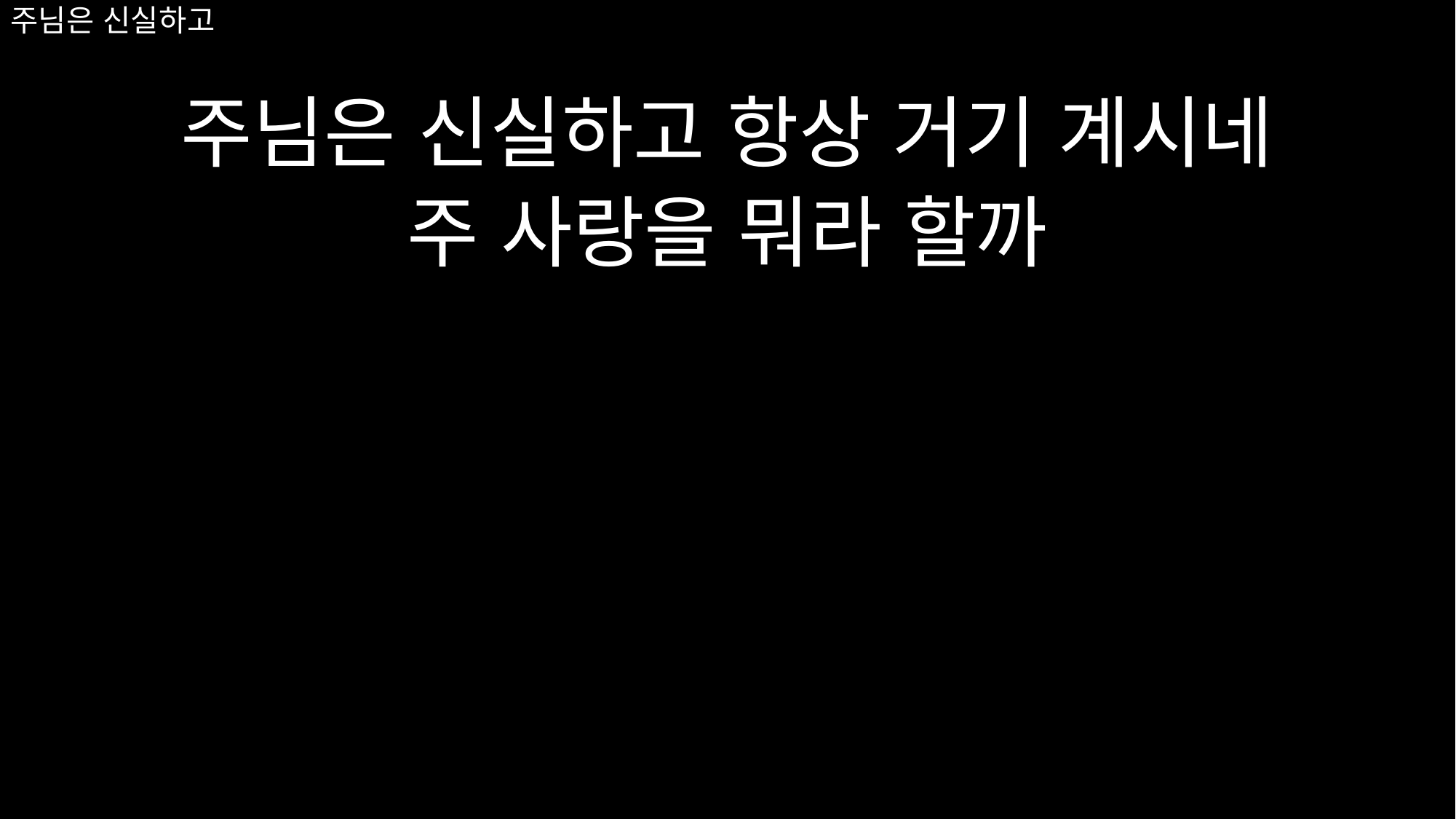

# 주님은 신실하고
주님은 신실하고 항상 거기 계시네
주 사랑을 뭐라 할까